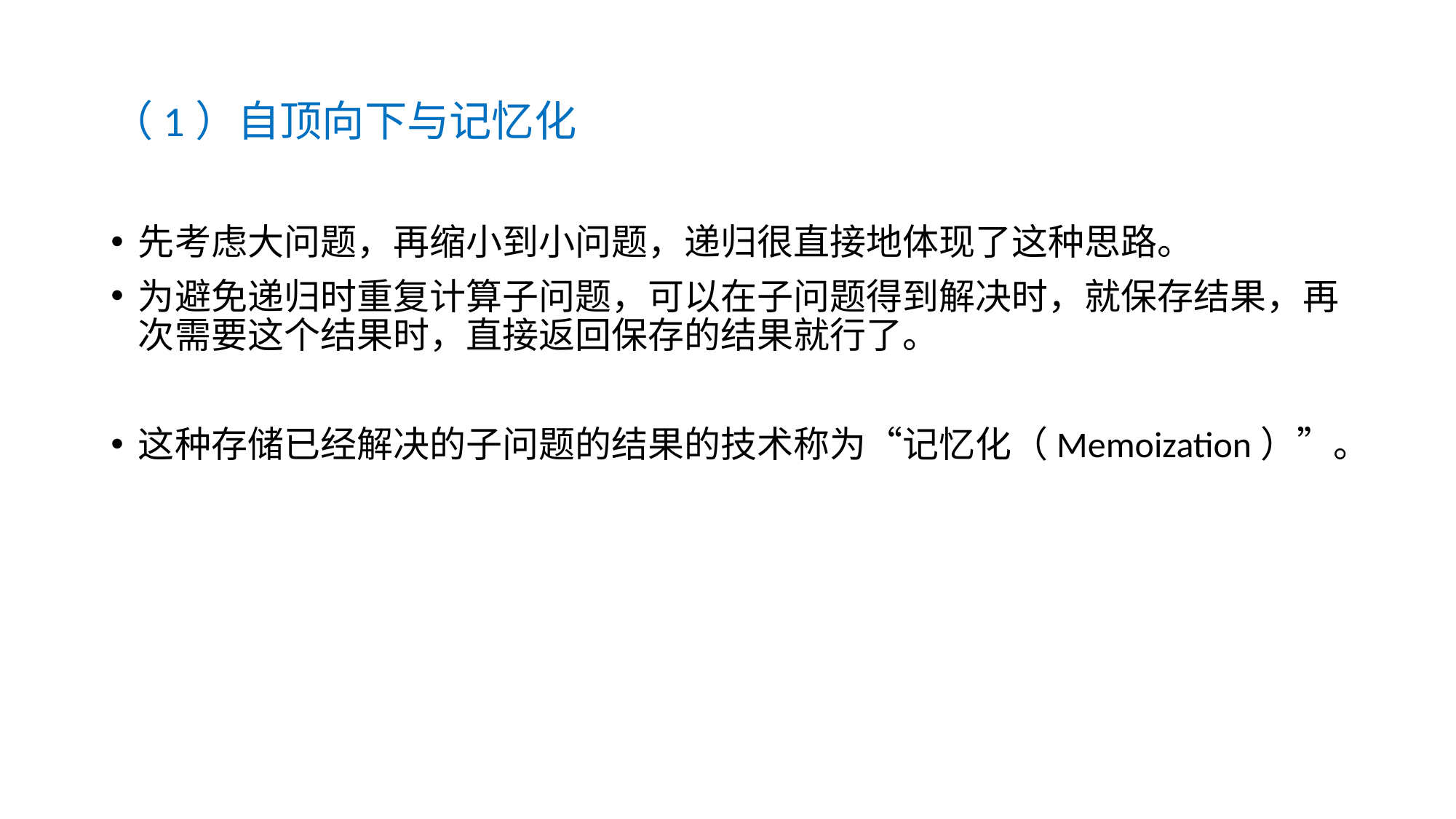

# （1）自顶向下与记忆化
先考虑大问题，再缩小到小问题，递归很直接地体现了这种思路。
为避免递归时重复计算子问题，可以在子问题得到解决时，就保存结果，再次需要这个结果时，直接返回保存的结果就行了。

这种存储已经解决的子问题的结果的技术称为“记忆化（Memoization）”。